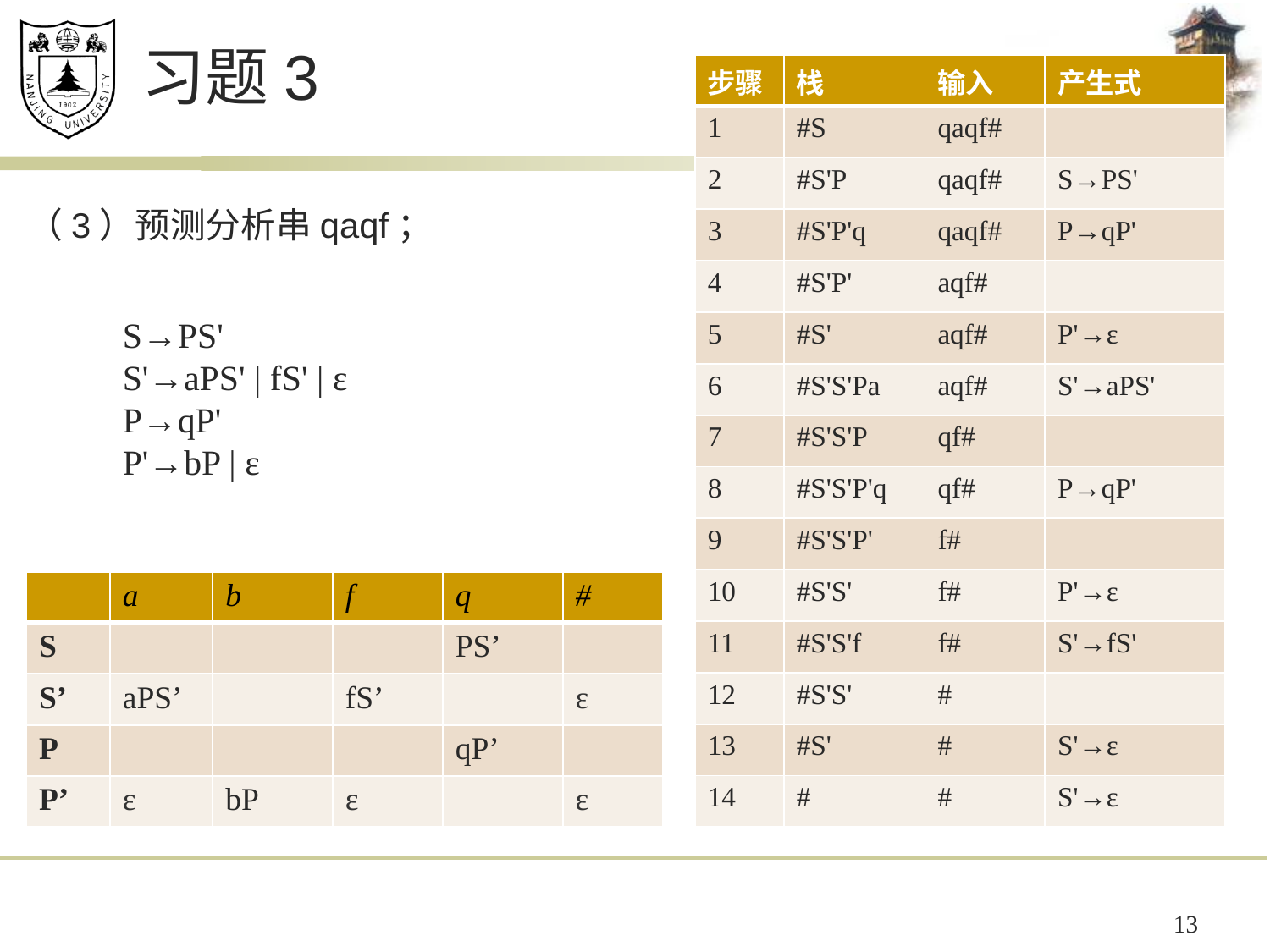

# 习题3
| 步骤 | 栈 | 输入 | 产生式 |
| --- | --- | --- | --- |
| 1 | #S | qaqf# |  |
| 2 | #S'P | qaqf# | S→PS' |
| 3 | #S'P'q | qaqf# | P→qP' |
| 4 | #S'P' | aqf# |  |
| 5 | #S' | aqf# | P'→ε |
| 6 | #S'S'Pa | aqf# | S'→aPS' |
| 7 | #S'S'P | qf# |  |
| 8 | #S'S'P'q | qf# | P→qP' |
| 9 | #S'S'P' | f# |  |
| 10 | #S'S' | f# | P'→ε |
| 11 | #S'S'f | f# | S'→fS' |
| 12 | #S'S' | # |  |
| 13 | #S' | # | S'→ε |
| 14 | # | # | S'→ε |
（3）预测分析串qaqf；
S→PS'
S'→aPS' | fS' | ε
P→qP'
P'→bP | ε
|  | a | b | f | q | # |
| --- | --- | --- | --- | --- | --- |
| S |  |  |  | PS’ |  |
| S’ | aPS’ |  | fS’ |  | ε |
| P |  |  |  | qP’ |  |
| P’ | ε | bP | ε |  | ε |